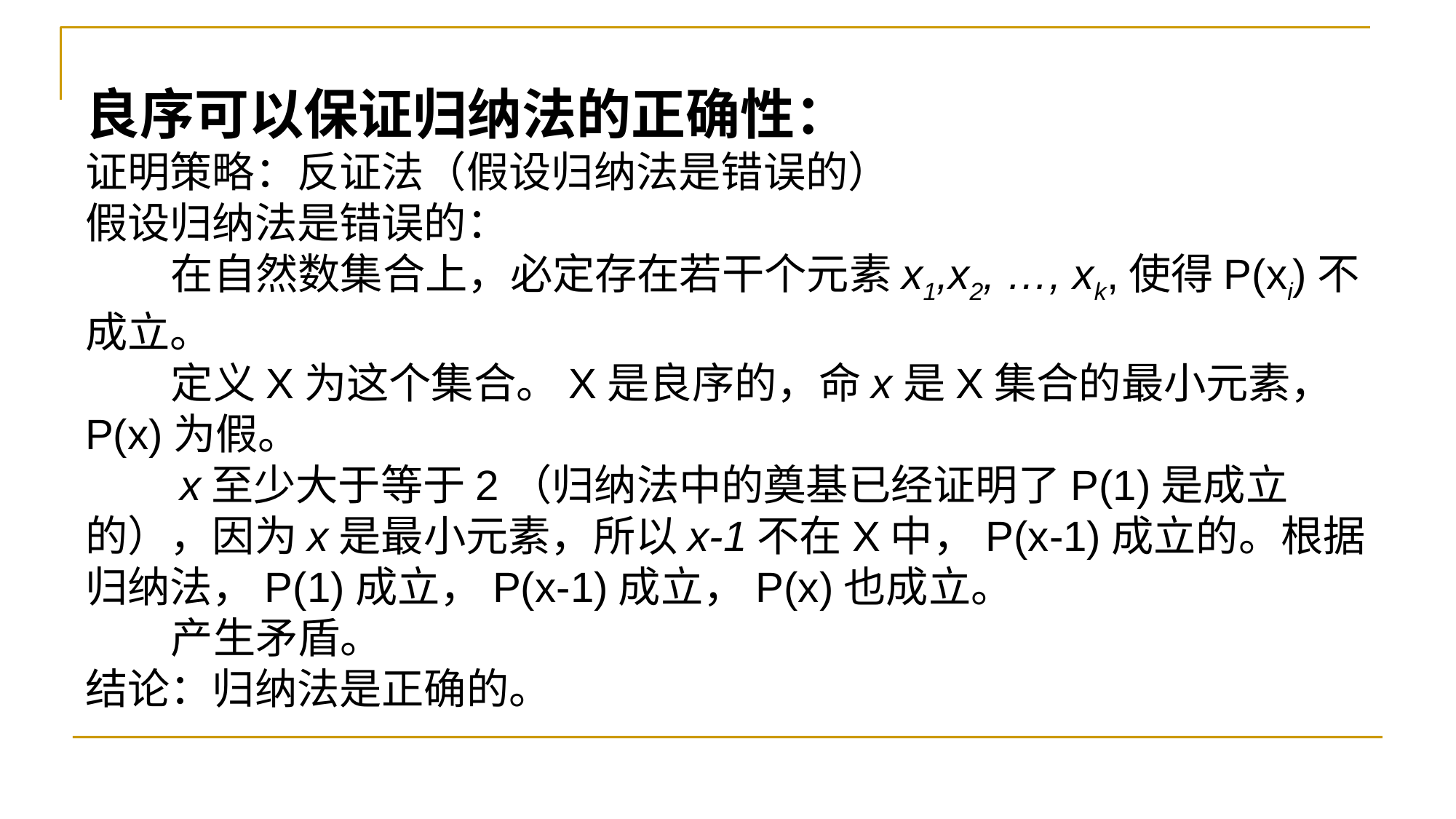

良序可以保证归纳法的正确性：
证明策略：反证法（假设归纳法是错误的）
假设归纳法是错误的：
        在自然数集合上，必定存在若干个元素x1,x2, …, xk,使得P(xi)不成立。
        定义X为这个集合。X是良序的，命x是X集合的最小元素，P(x)为假。
        x至少大于等于2（归纳法中的奠基已经证明了P(1)是成立的），因为x是最小元素，所以x-1不在X中，P(x-1)成立的。根据归纳法，P(1)成立，P(x-1)成立，P(x)也成立。
        产生矛盾。
结论：归纳法是正确的。